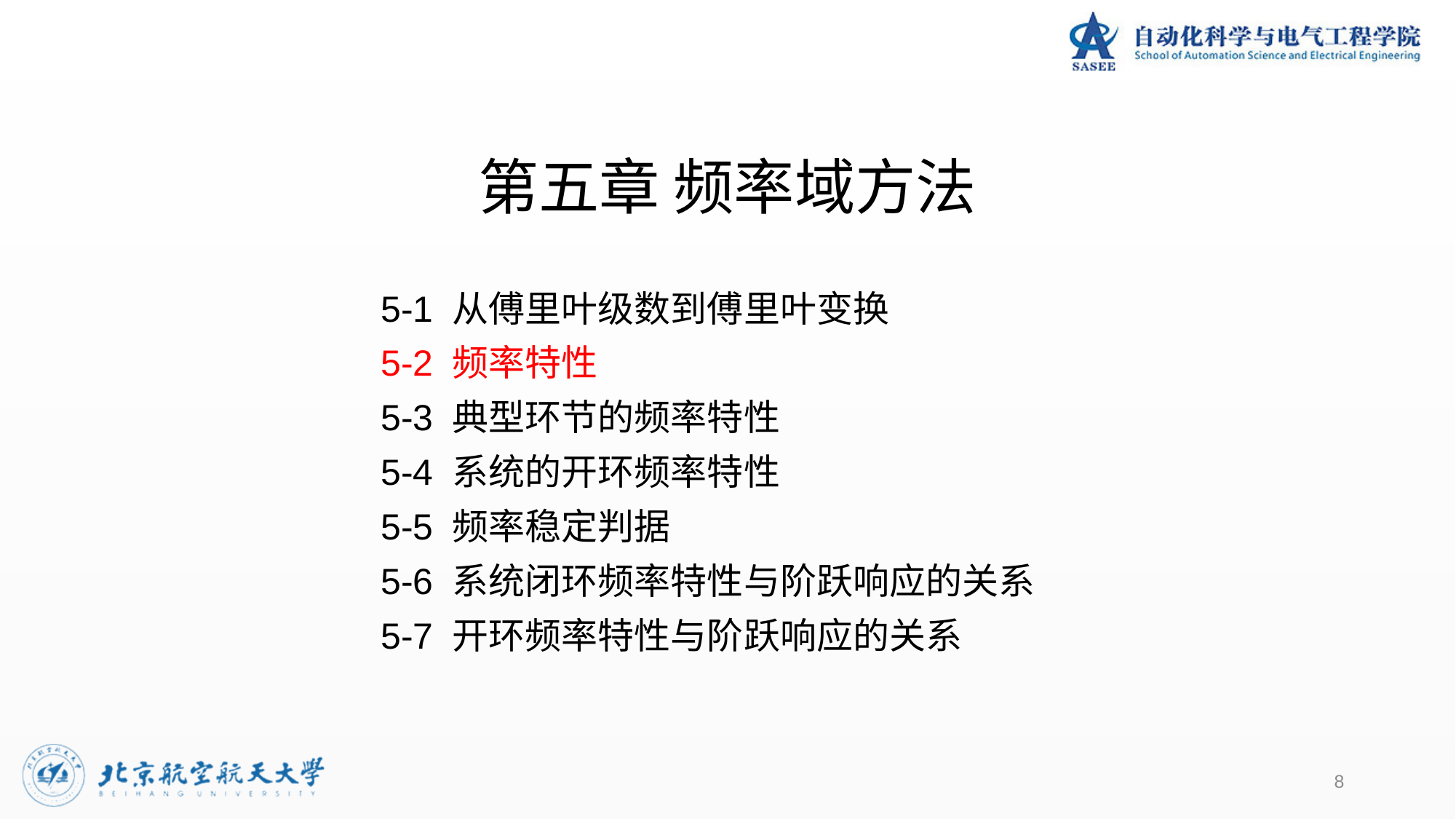

# 第五章 频率域方法
5-1 从傅里叶级数到傅里叶变换
5-2 频率特性
5-3 典型环节的频率特性
5-4 系统的开环频率特性
5-5 频率稳定判据
5-6 系统闭环频率特性与阶跃响应的关系
5-7 开环频率特性与阶跃响应的关系
8